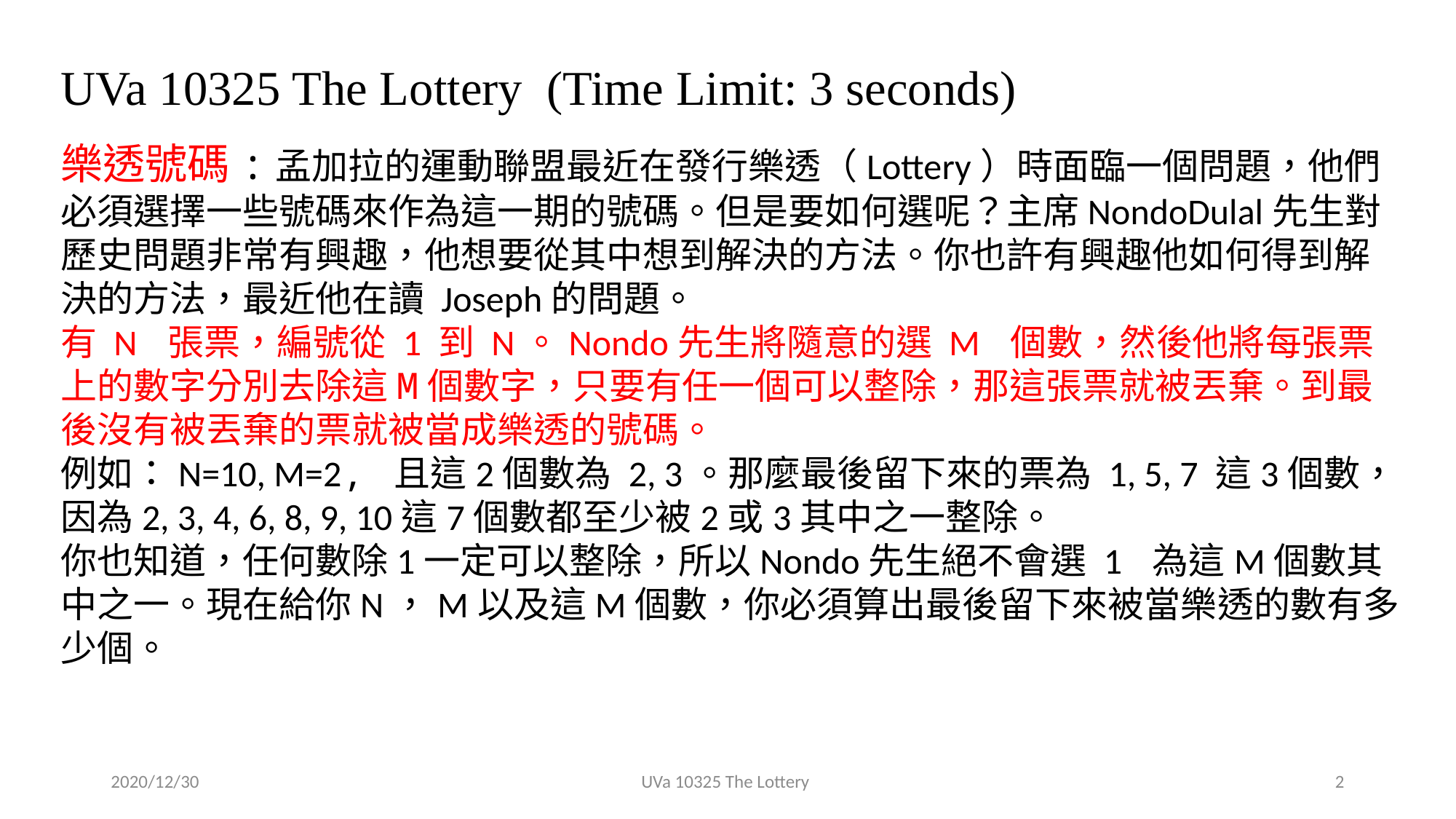

# UVa 10325 The Lottery  (Time Limit: 3 seconds)
樂透號碼:孟加拉的運動聯盟最近在發行樂透（Lottery）時面臨一個問題，他們必須選擇一些號碼來作為這一期的號碼。但是要如何選呢？主席NondoDulal先生對歷史問題非常有興趣，他想要從其中想到解決的方法。你也許有興趣他如何得到解決的方法，最近他在讀 Joseph的問題。
有 N 張票，編號從 1 到 N。Nondo先生將隨意的選 M 個數，然後他將每張票上的數字分別去除這M個數字，只要有任一個可以整除，那這張票就被丟棄。到最後沒有被丟棄的票就被當成樂透的號碼。
例如：N=10, M=2, 且這2個數為 2, 3。那麼最後留下來的票為 1, 5, 7 這3個數，因為2, 3, 4, 6, 8, 9, 10這7個數都至少被2或3其中之一整除。
你也知道，任何數除1一定可以整除，所以Nondo先生絕不會選 1 為這M個數其中之一。現在給你N，M以及這M個數，你必須算出最後留下來被當樂透的數有多少個。

2020/12/30
UVa 10325 The Lottery
2